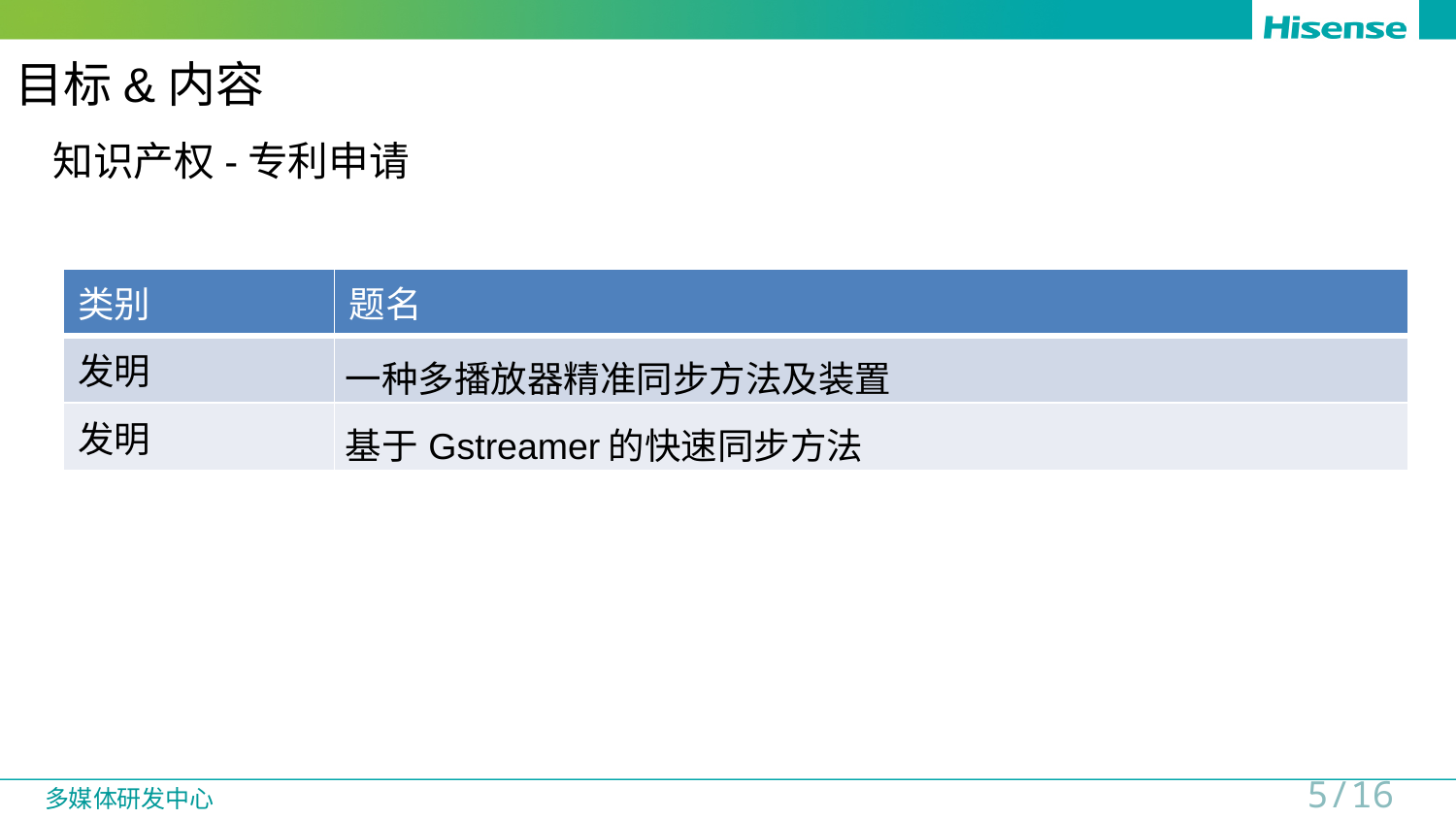

# 目标&内容
知识产权-专利申请
| 类别 | 题名 |
| --- | --- |
| 发明 | 一种多播放器精准同步方法及装置 |
| 发明 | 基于Gstreamer的快速同步方法 |
5/16
多媒体研发中心